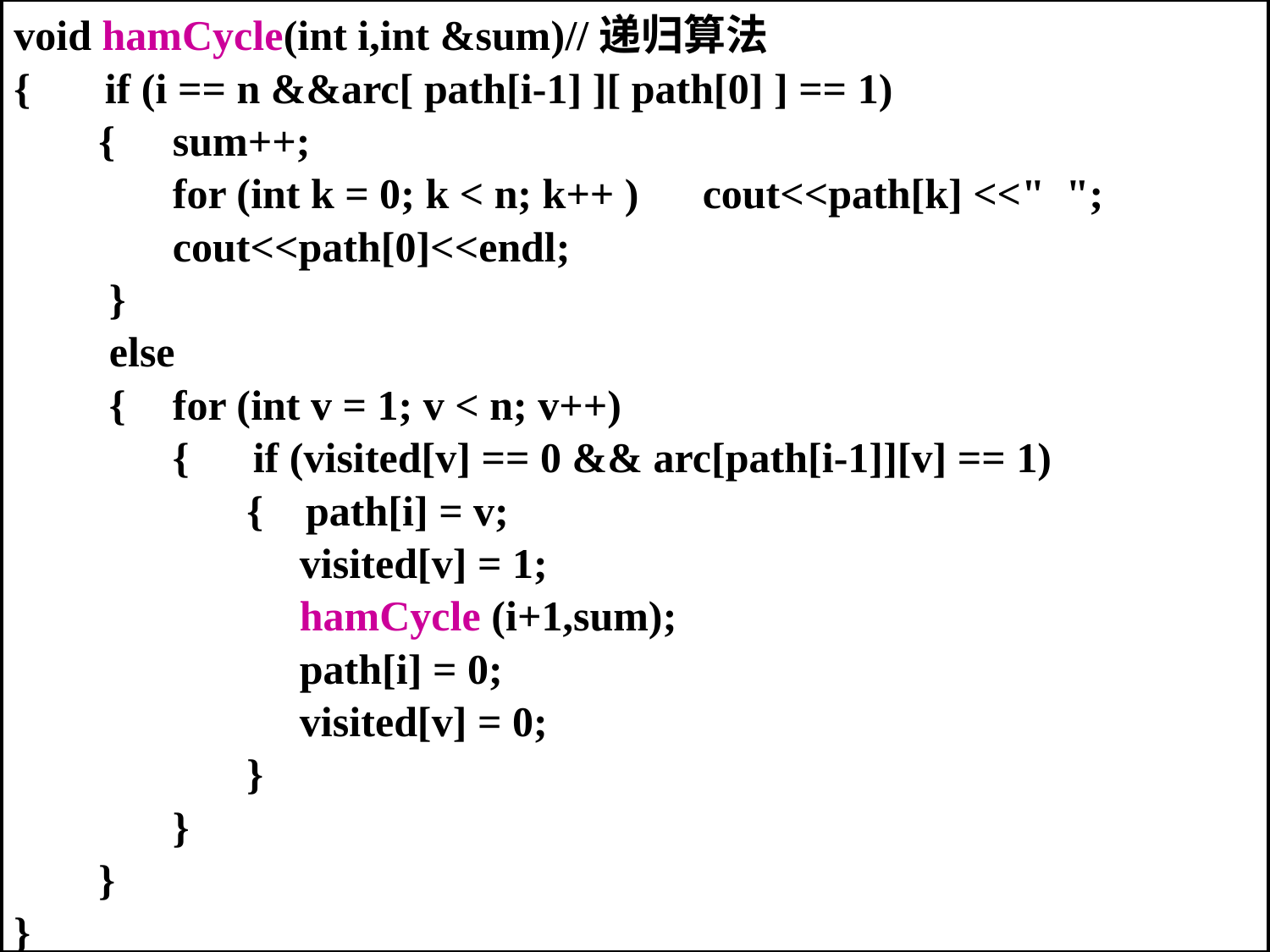

void hamCycle(int i,int &sum)//递归算法
{       if (i == n &&arc[ path[i-1] ][ path[0] ] == 1)
        {	   sum++;
	   for (int k = 0; k < n; k++ )      cout<<path[k] <<"  ";
	   cout<<path[0]<<endl;
         }
         else
         {	   for (int v = 1; v < n; v++)
	   {      if (visited[v] == 0 && arc[path[i-1]][v] == 1)
	          {    path[i] = v;
		   visited[v] = 1;
		   hamCycle (i+1,sum);
		   path[i] = 0;
		   visited[v] = 0;
	          }
	   }
        }
}